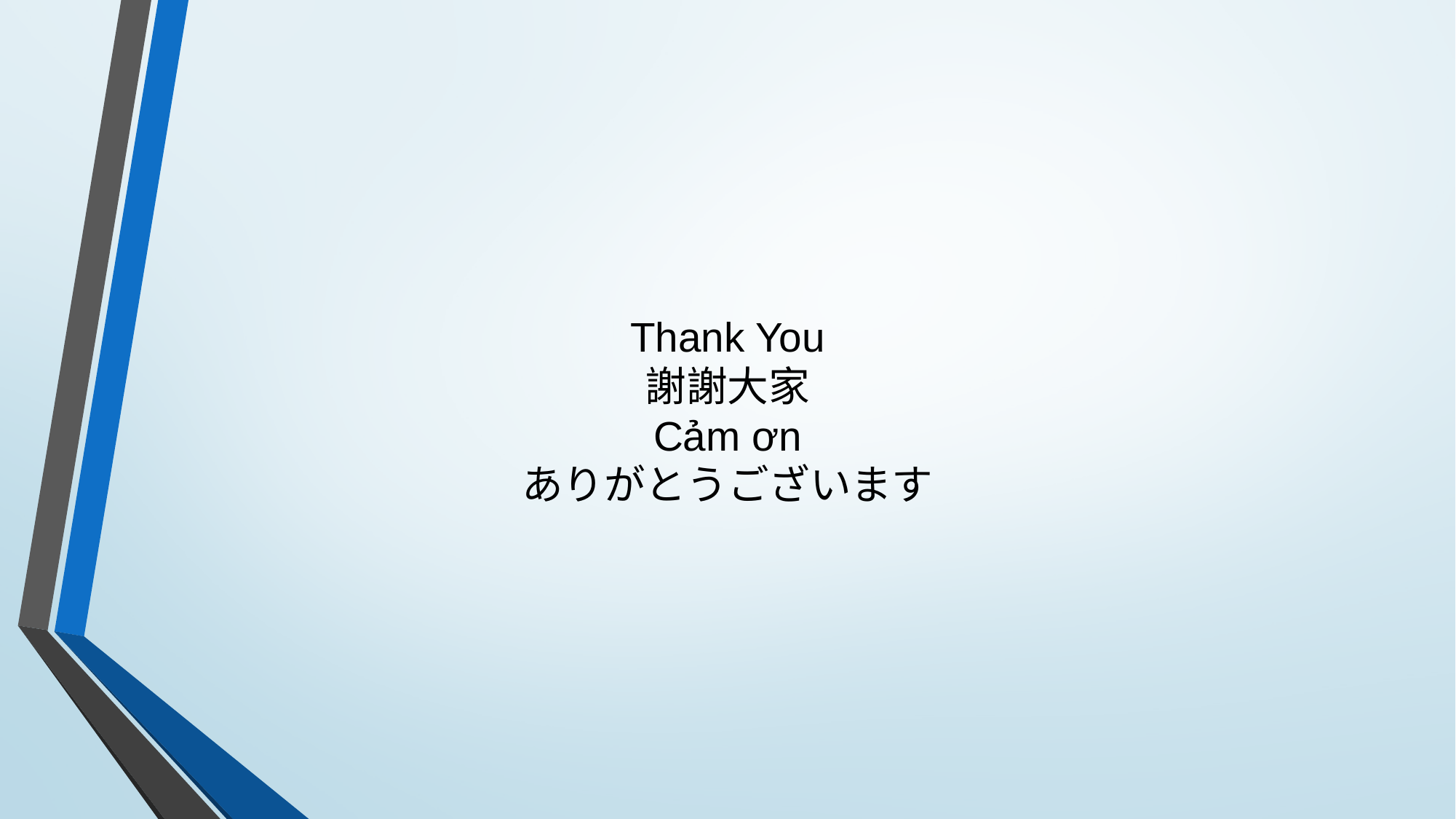

# Thank You 謝謝大家 Cảm ơn ありがとうございます